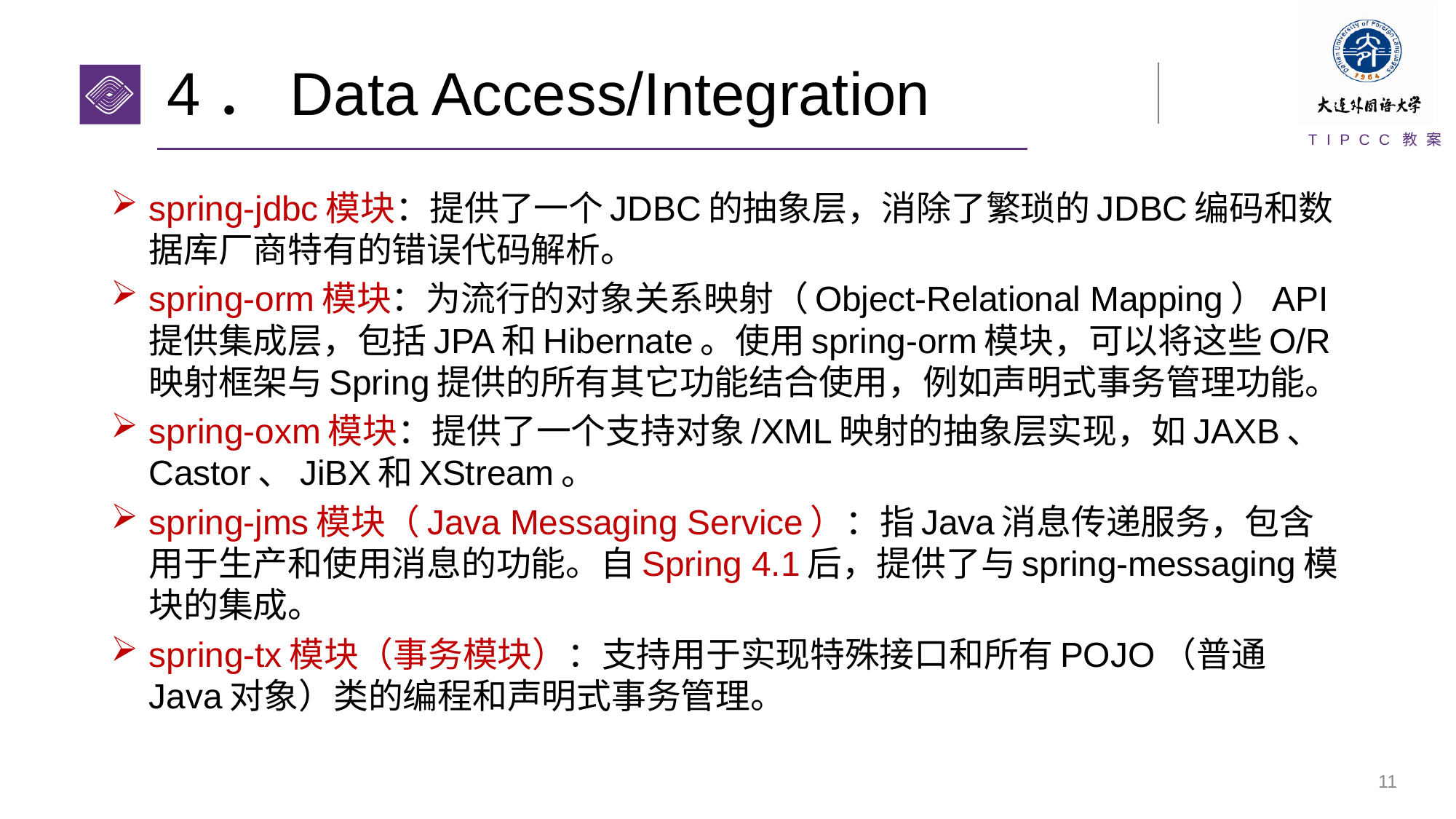

# 4．Data Access/Integration
spring-jdbc模块：提供了一个JDBC的抽象层，消除了繁琐的JDBC编码和数据库厂商特有的错误代码解析。
spring-orm模块：为流行的对象关系映射（Object-Relational Mapping）API提供集成层，包括JPA和Hibernate。使用spring-orm模块，可以将这些O/R映射框架与Spring提供的所有其它功能结合使用，例如声明式事务管理功能。
spring-oxm模块：提供了一个支持对象/XML映射的抽象层实现，如JAXB、Castor、JiBX和XStream。
spring-jms模块（Java Messaging Service）：指Java消息传递服务，包含用于生产和使用消息的功能。自Spring 4.1后，提供了与spring-messaging模块的集成。
spring-tx模块（事务模块）：支持用于实现特殊接口和所有POJO（普通Java对象）类的编程和声明式事务管理。
11